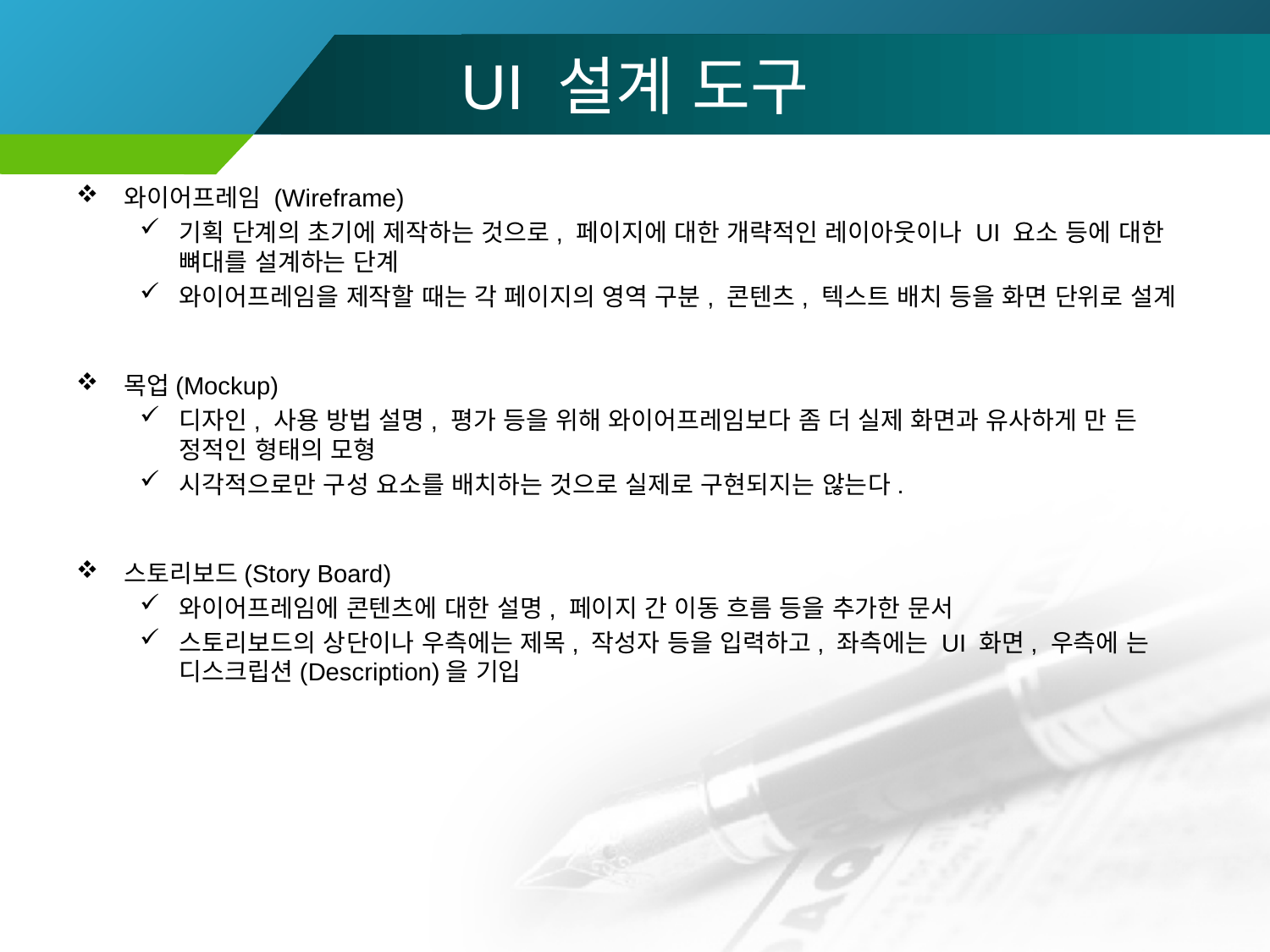

# UI 설계 도구
와이어프레임 (Wireframe)
기획 단계의 초기에 제작하는 것으로, 페이지에 대한 개략적인 레이아웃이나 UI 요소 등에 대한 뼈대를 설계하는 단계
와이어프레임을 제작할 때는 각 페이지의 영역 구분, 콘텐츠, 텍스트 배치 등을 화면 단위로 설계

목업(Mockup)
디자인, 사용 방법 설명, 평가 등을 위해 와이어프레임보다 좀 더 실제 화면과 유사하게 만 든 정적인 형태의 모형
시각적으로만 구성 요소를 배치하는 것으로 실제로 구현되지는 않는다.

스토리보드(Story Board)
와이어프레임에 콘텐츠에 대한 설명, 페이지 간 이동 흐름 등을 추가한 문서
스토리보드의 상단이나 우측에는 제목, 작성자 등을 입력하고, 좌측에는 UI 화면, 우측에 는 디스크립션(Description)을 기입